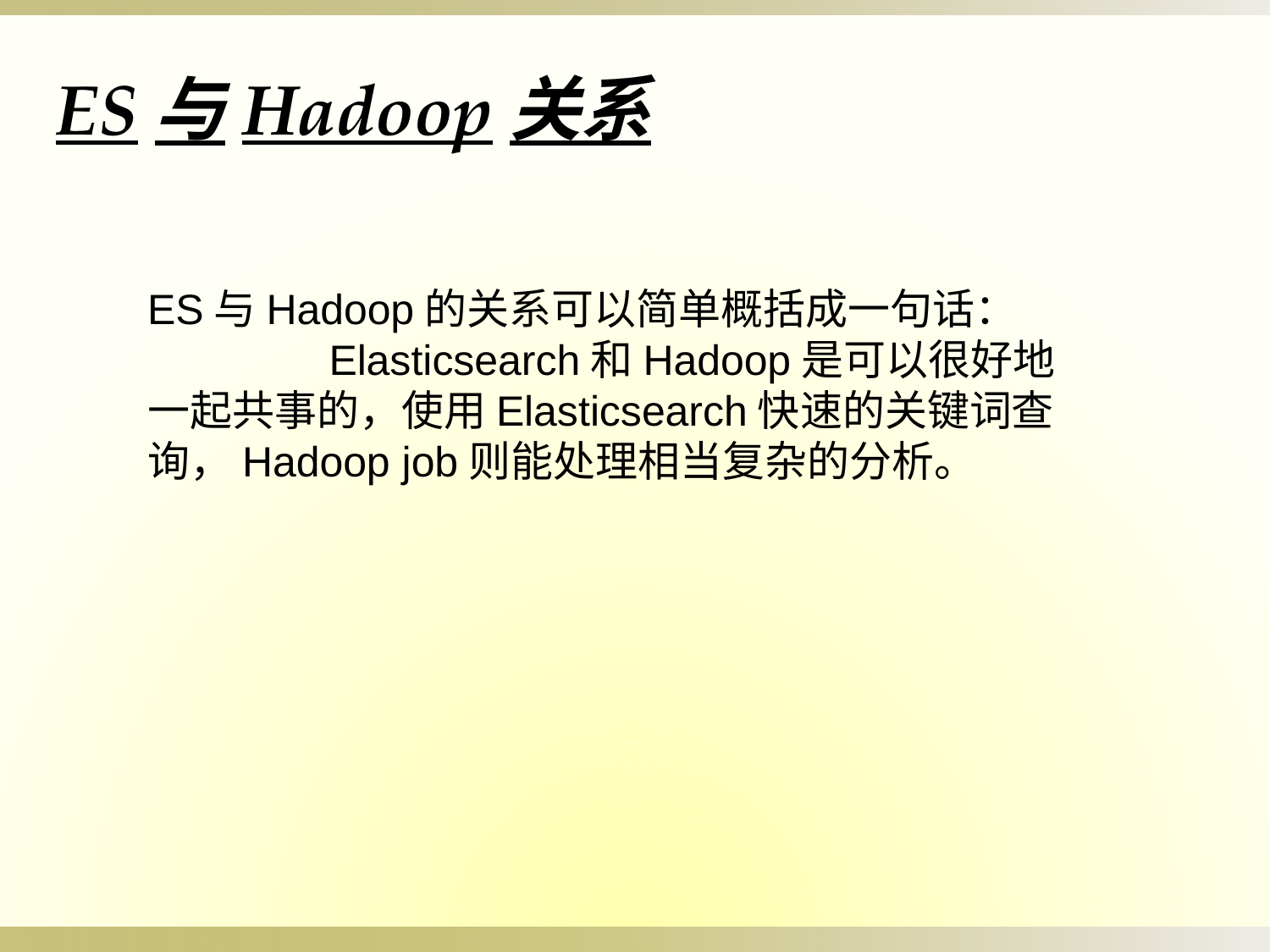

ES与Hadoop关系
ES与Hadoop的关系可以简单概括成一句话：                          Elasticsearch和Hadoop是可以很好地一起共事的，使用Elasticsearch快速的关键词查询，Hadoop job则能处理相当复杂的分析。